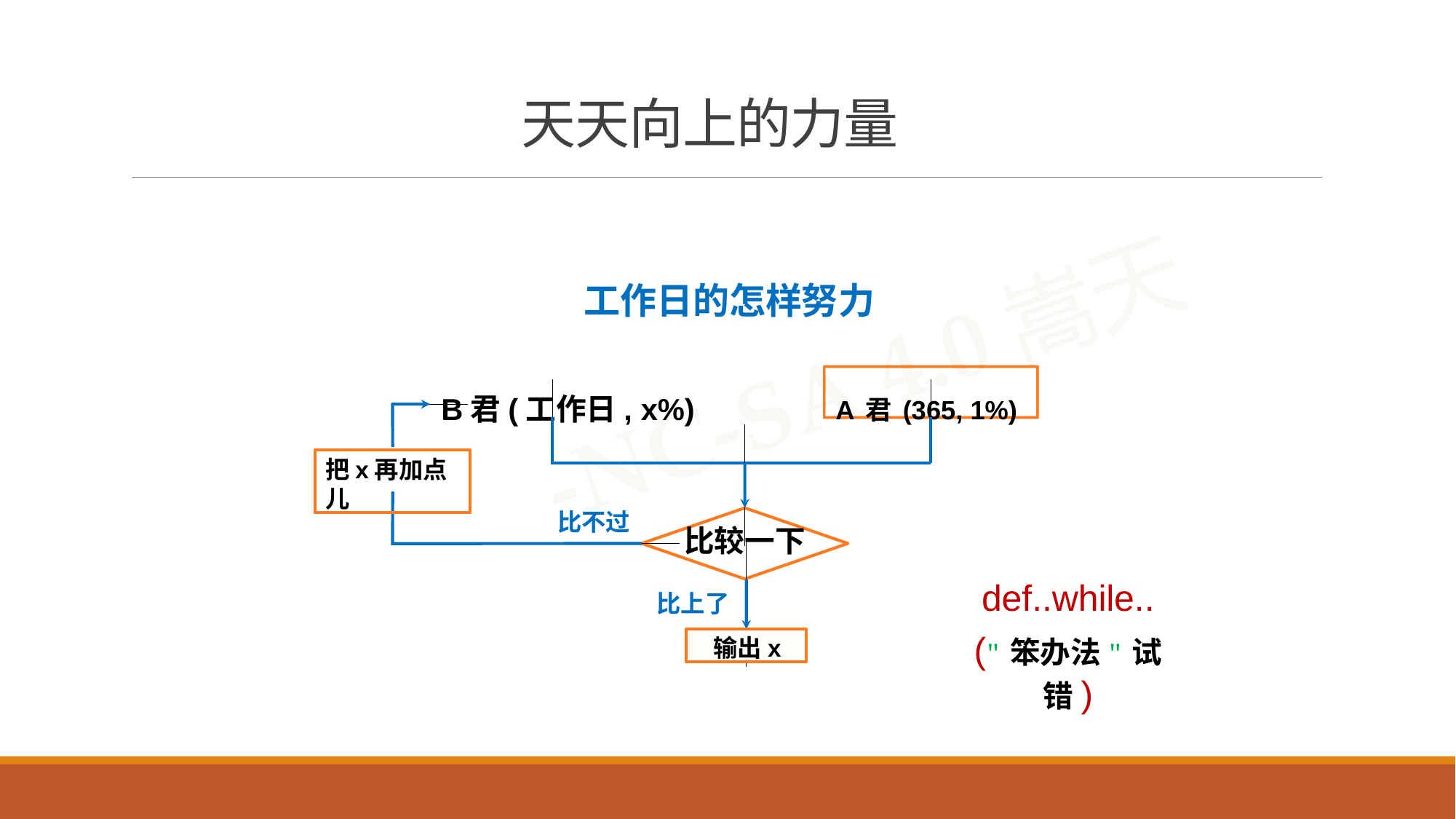

# 天天向上的力量

工作日的怎样努力

B君(工作日, x%)	A君(365, 1%)

把x再加点儿

比不过

比较一下

def..while..
("笨办法"试错)

比上了

输出x